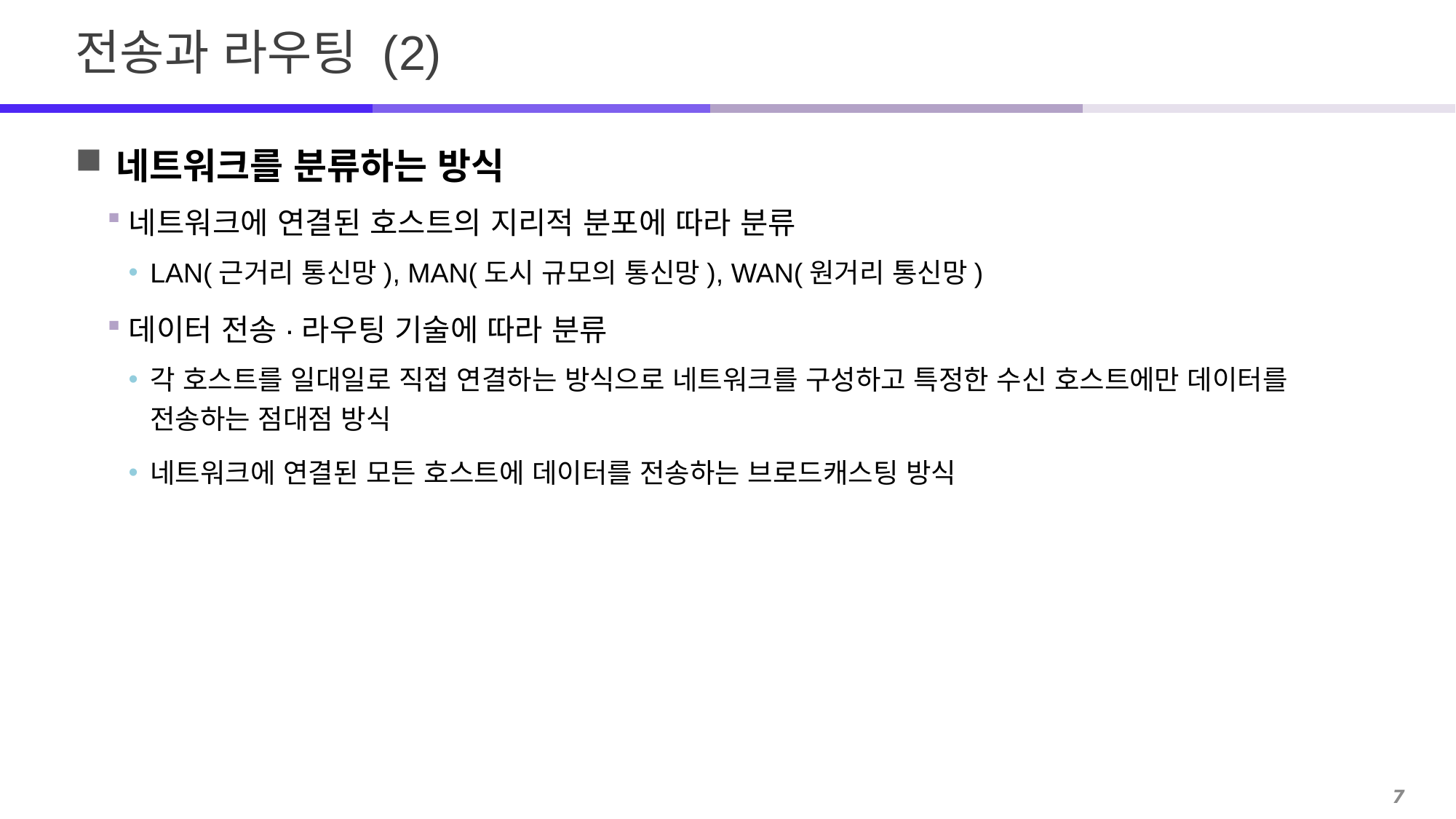

# 전송과 라우팅 (2)
네트워크를 분류하는 방식
네트워크에 연결된 호스트의 지리적 분포에 따라 분류
LAN(근거리 통신망), MAN(도시 규모의 통신망), WAN(원거리 통신망)
데이터 전송·라우팅 기술에 따라 분류
각 호스트를 일대일로 직접 연결하는 방식으로 네트워크를 구성하고 특정한 수신 호스트에만 데이터를 전송하는 점대점 방식
네트워크에 연결된 모든 호스트에 데이터를 전송하는 브로드캐스팅 방식